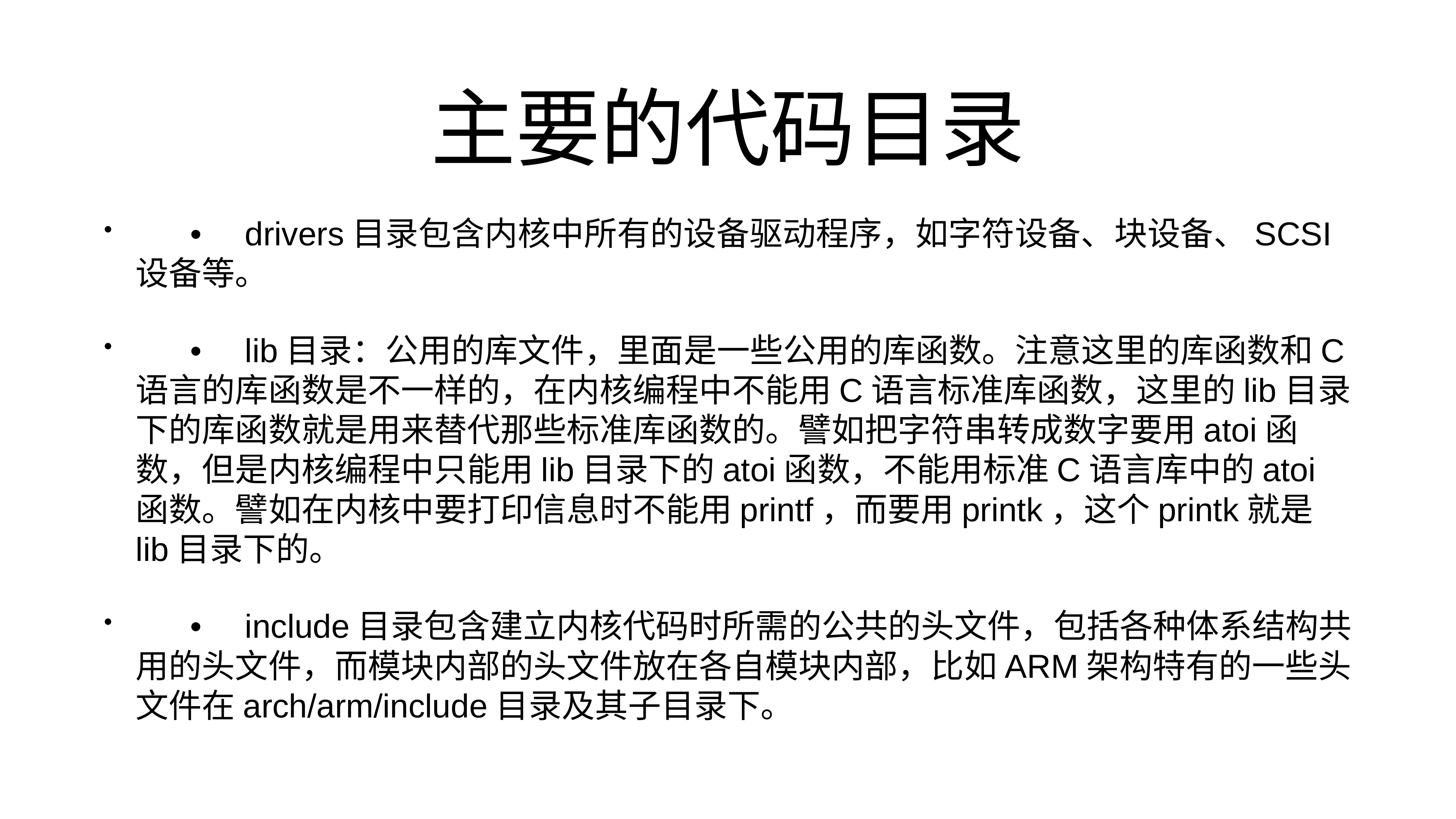

# 主要的代码目录
	•	drivers目录包含内核中所有的设备驱动程序，如字符设备、块设备、SCSI设备等。
	•	lib目录：公用的库文件，里面是一些公用的库函数。注意这里的库函数和C语言的库函数是不一样的，在内核编程中不能用C语言标准库函数，这里的lib目录下的库函数就是用来替代那些标准库函数的。譬如把字符串转成数字要用atoi函数，但是内核编程中只能用lib目录下的atoi函数，不能用标准C语言库中的atoi函数。譬如在内核中要打印信息时不能用printf，而要用printk，这个printk就是lib目录下的。
	•	include目录包含建立内核代码时所需的公共的头文件，包括各种体系结构共用的头文件，而模块内部的头文件放在各自模块内部，比如ARM架构特有的一些头文件在arch/arm/include目录及其子目录下。